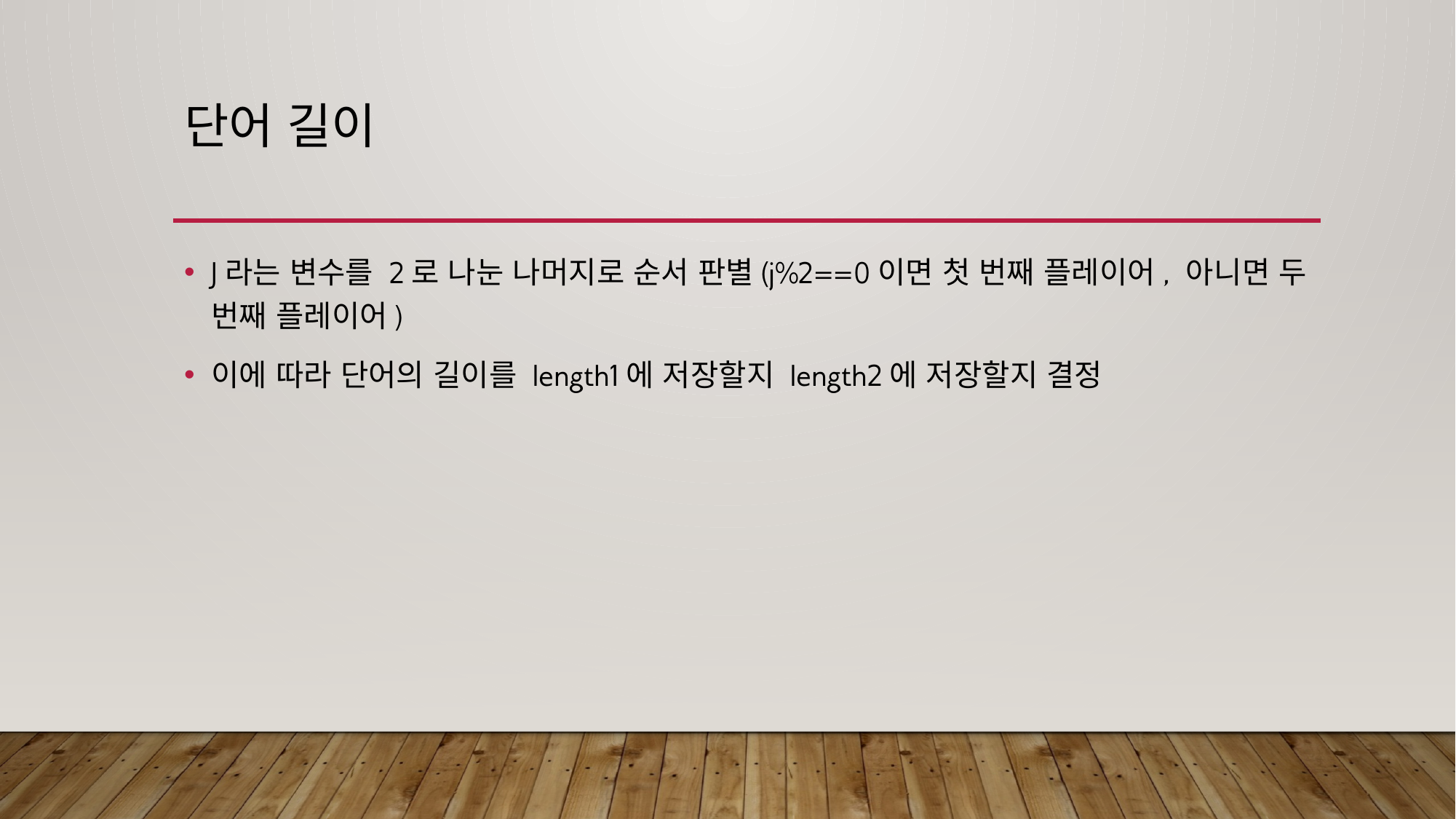

# 단어 길이
J라는 변수를 2로 나눈 나머지로 순서 판별(j%2==0이면 첫 번째 플레이어, 아니면 두 번째 플레이어)
이에 따라 단어의 길이를 length1에 저장할지 length2에 저장할지 결정